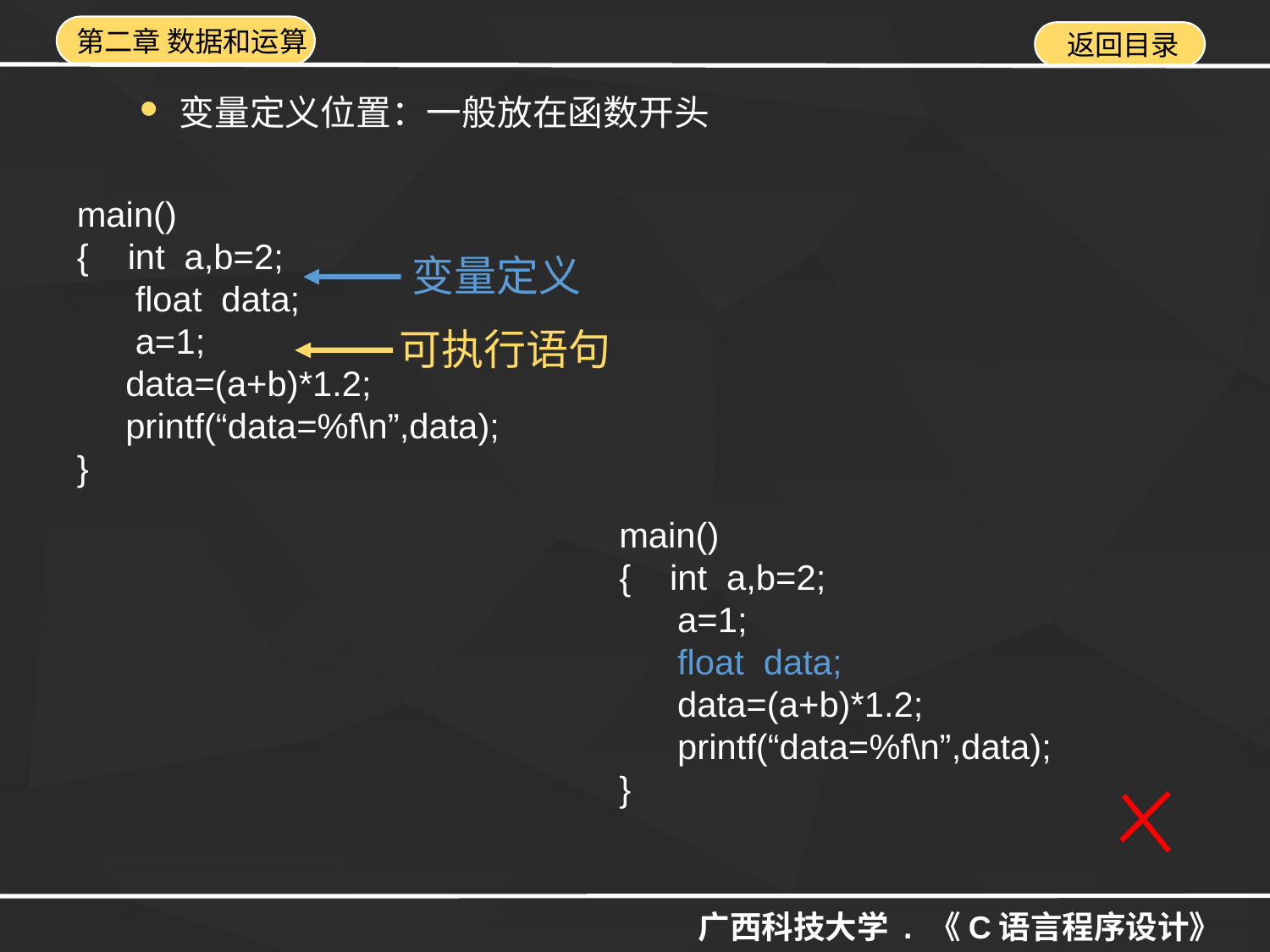

变量定义位置：一般放在函数开头
main()
{    int  a,b=2;
      float  data;
      a=1;
     data=(a+b)*1.2;
     printf(“data=%f\n”,data);
}
变量定义

可执行语句

main()
{    int  a,b=2;
      a=1;
      float  data;
      data=(a+b)*1.2;
      printf(“data=%f\n”,data);
}